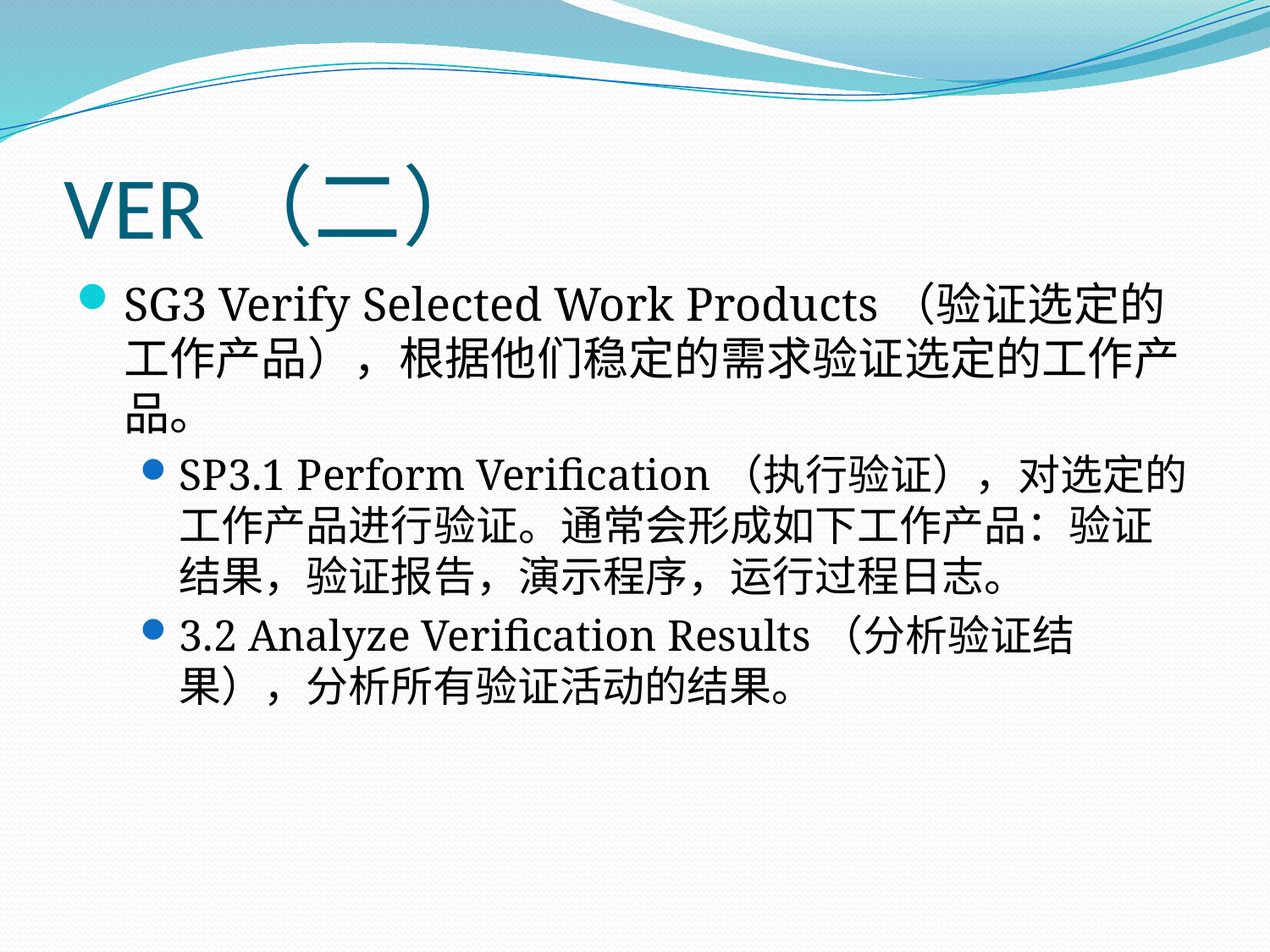

# VER（二）
SG3 Verify Selected Work Products（验证选定的工作产品），根据他们稳定的需求验证选定的工作产品。
SP3.1 Perform Verification（执行验证），对选定的工作产品进行验证。通常会形成如下工作产品：验证结果，验证报告，演示程序，运行过程日志。
3.2 Analyze Verification Results（分析验证结果），分析所有验证活动的结果。